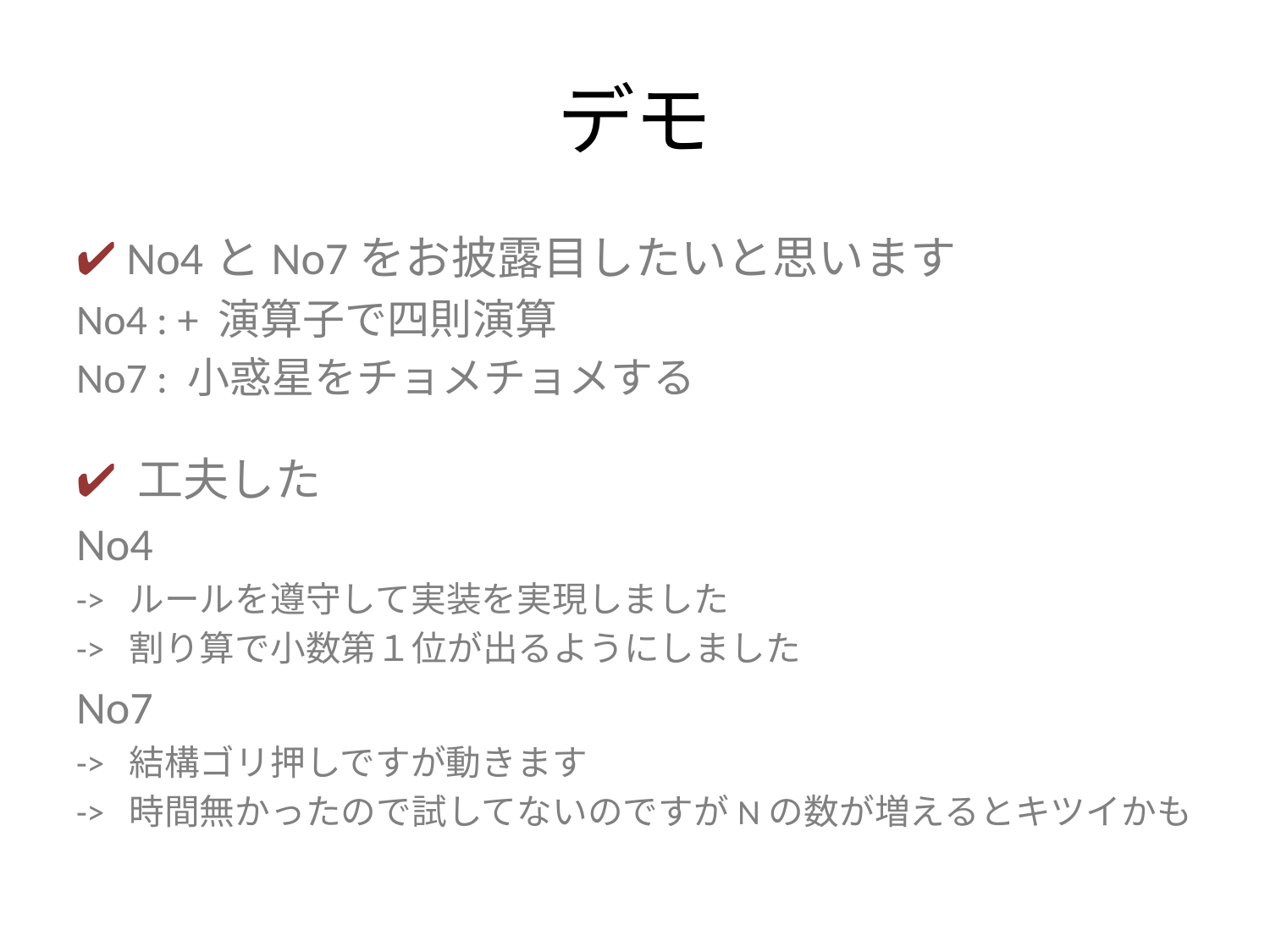

# デモ
✔ No4とNo7をお披露目したいと思います
No4 : + 演算子で四則演算
No7 : 小惑星をチョメチョメする

✔ 工夫した
No4
->  ルールを遵守して実装を実現しました
->  割り算で小数第１位が出るようにしました
No7
->  結構ゴリ押しですが動きます
->  時間無かったので試してないのですがNの数が増えるとキツイかも